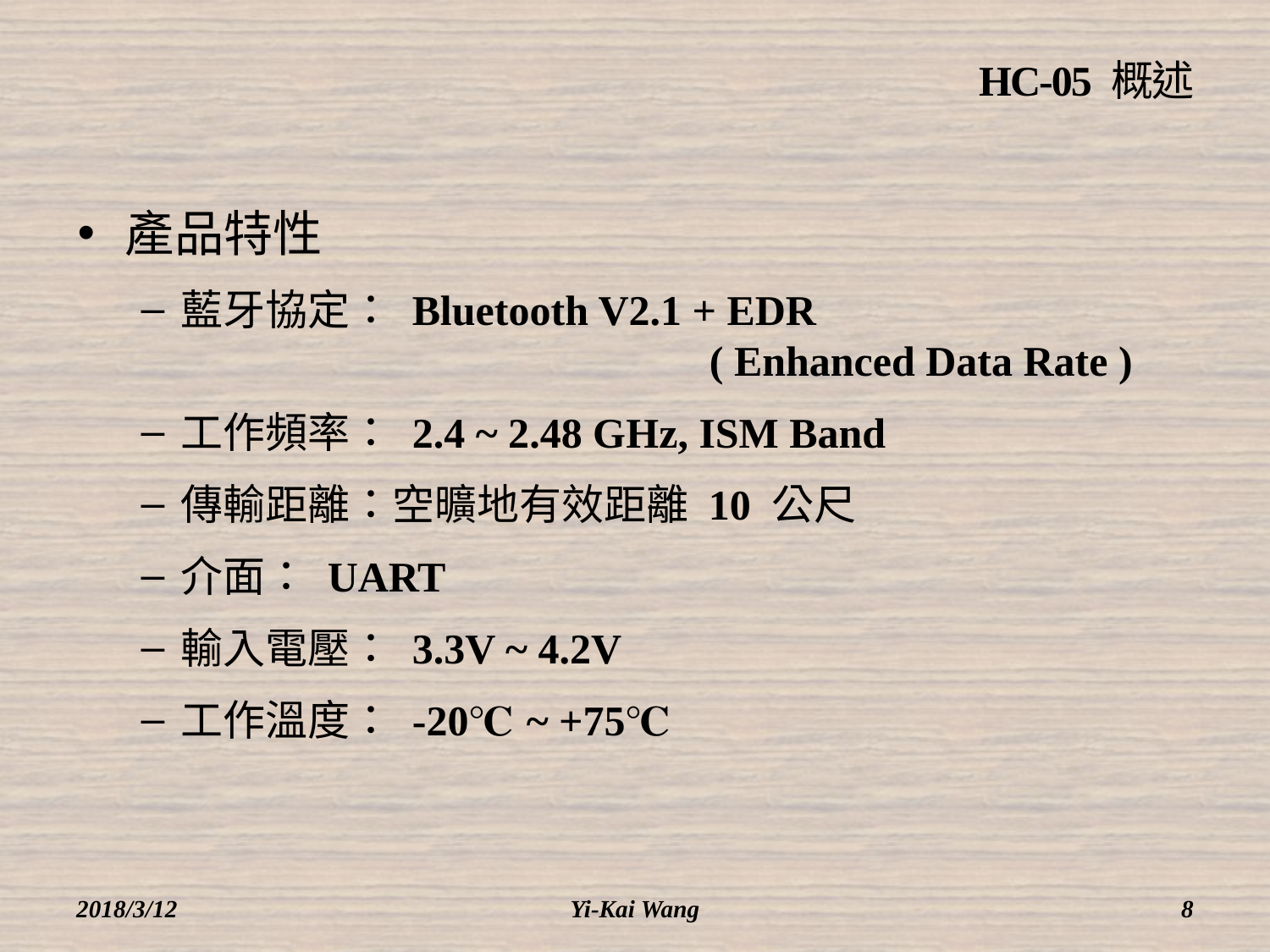

# HC-05 概述
產品特性
藍牙協定： Bluetooth V2.1 + EDR
                                                  ( Enhanced Data Rate )
工作頻率： 2.4 ~ 2.48 GHz, ISM Band
傳輸距離：空曠地有效距離 10 公尺
介面： UART
輸入電壓： 3.3V ~ 4.2V
工作溫度： -20℃ ~ +75℃
2018/3/12
Yi-Kai Wang
8